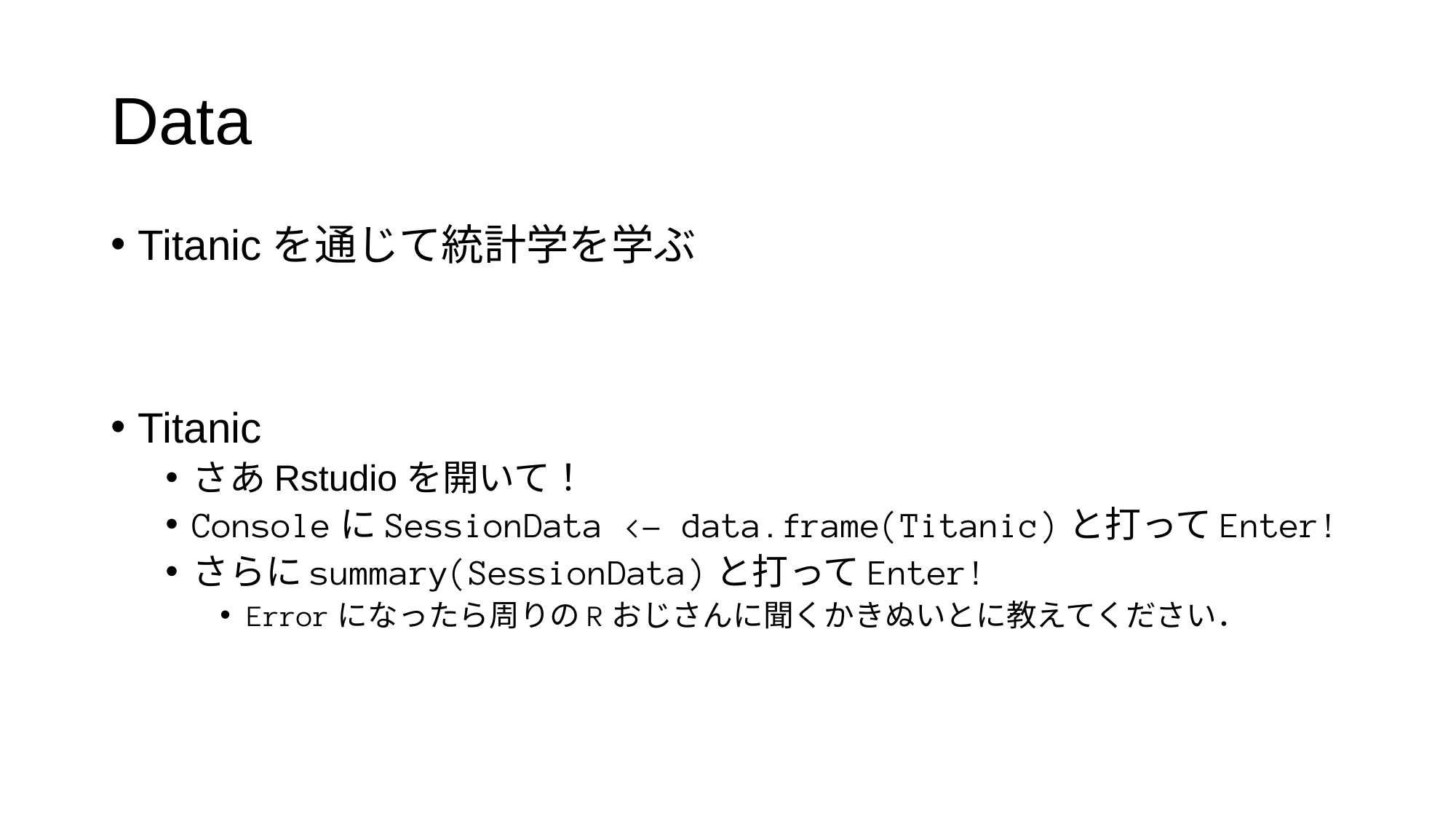

# Data
Titanicを通じて統計学を学ぶ

Titanic
さあRstudioを開いて！
ConsoleにSessionData <- data.frame(Titanic)と打ってEnter!
さらにsummary(SessionData)と打ってEnter!
Errorになったら周りのRおじさんに聞くかきぬいとに教えてください．